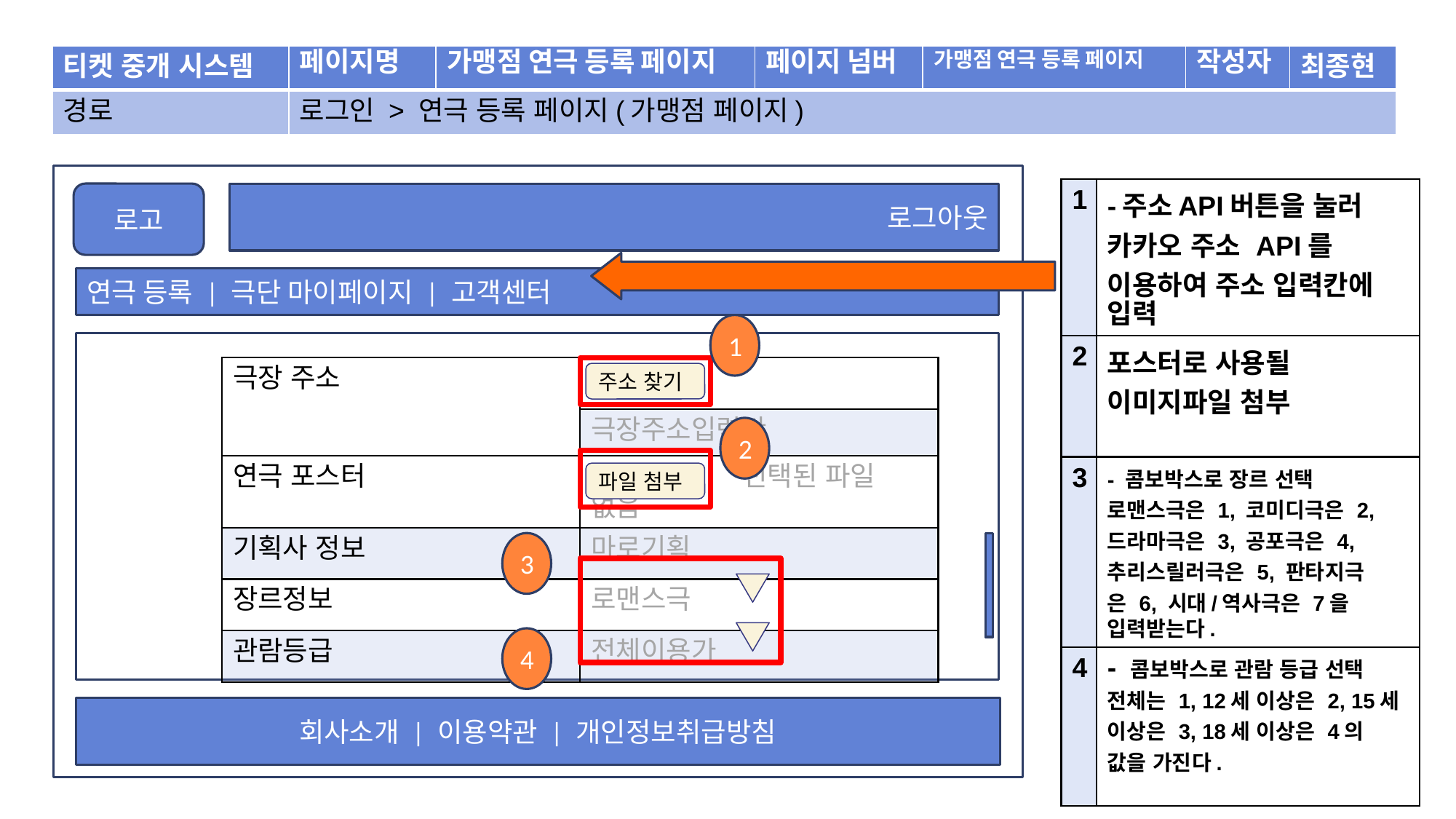

| 티켓 중개 시스템 | 페이지명 | 가맹점 연극 등록 페이지 | 페이지 넘버 | 가맹점 연극 등록 페이지 | 작성자 | 최종현 |
| --- | --- | --- | --- | --- | --- | --- |
| 경로 | 로그인 > 연극 등록 페이지(가맹점 페이지) |  |  |  |  |  |

| 1 | -주소API버튼을 눌러  카카오 주소 API를 이용하여 주소 입력칸에 입력 |
| --- | --- |
| 2 | 포스터로 사용될 이미지파일 첨부 |
| 3 | - 콤보박스로 장르 선택 로맨스극은 1, 코미디극은 2, 드라마극은 3, 공포극은 4, 추리스릴러극은 5, 판타지극은 6, 시대/역사극은 7을 입력받는다. |
| 4 | - 콤보박스로 관람 등급 선택 전체는 1, 12세 이상은 2, 15세 이상은 3, 18세 이상은 4의 값을 가진다. |
로고
로그아웃

연극 등록 | 극단 마이페이지 | 고객센터
1

| 극장 주소 |  |
| --- | --- |
|  | 극장주소입력칸 |
| 연극 포스터 | 선택된 파일 없음 |
| 기획사 정보 | 마로기획 |
| 장르정보 | 로맨스극 |
| 관람등급 | 전체이용가 |
주소 찾기
2

파일 첨부

3

4
회사소개 | 이용약관 | 개인정보취급방침